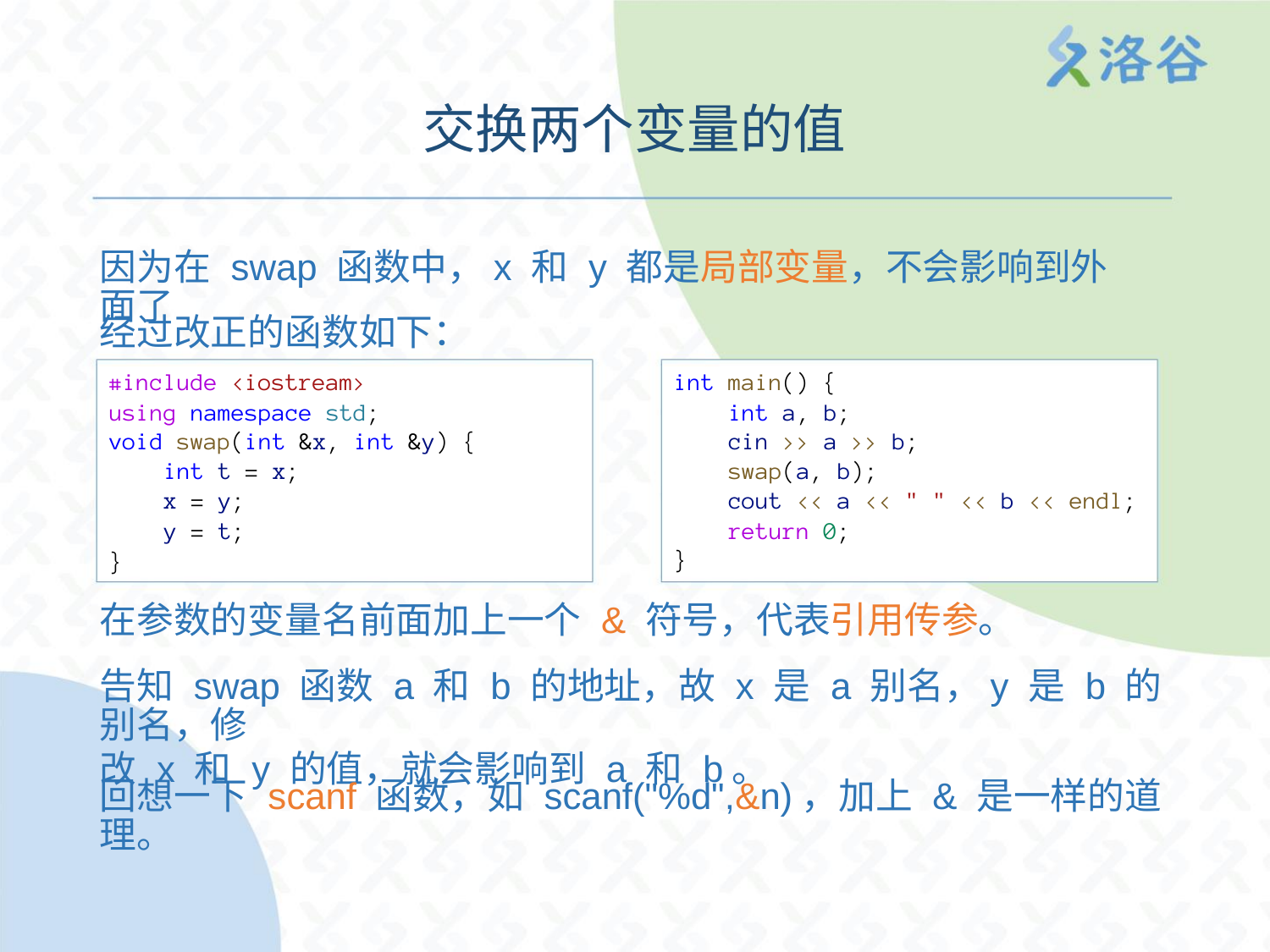

交换两个变量的值
因为在 swap 函数中，x 和 y 都是局部变量，不会影响到外面了
经过改正的函数如下：
#include <iostream>
using namespace std;
int main() {
int a, b;
void swap(int &x, int &y) {
cin >> a >> b;
int t = x;
swap(a, b);
x = y;
y = t;
}
cout << a << " " << b << endl;
return 0;
}
在参数的变量名前面加上一个 & 符号，代表引用传参。
告知 swap 函数 a 和 b 的地址，故 x 是 a 别名，y 是 b 的别名，修
改 x 和 y 的值，就会影响到 a 和 b。
回想一下 scanf 函数，如 scanf("%d",&n)，加上 & 是一样的道理。